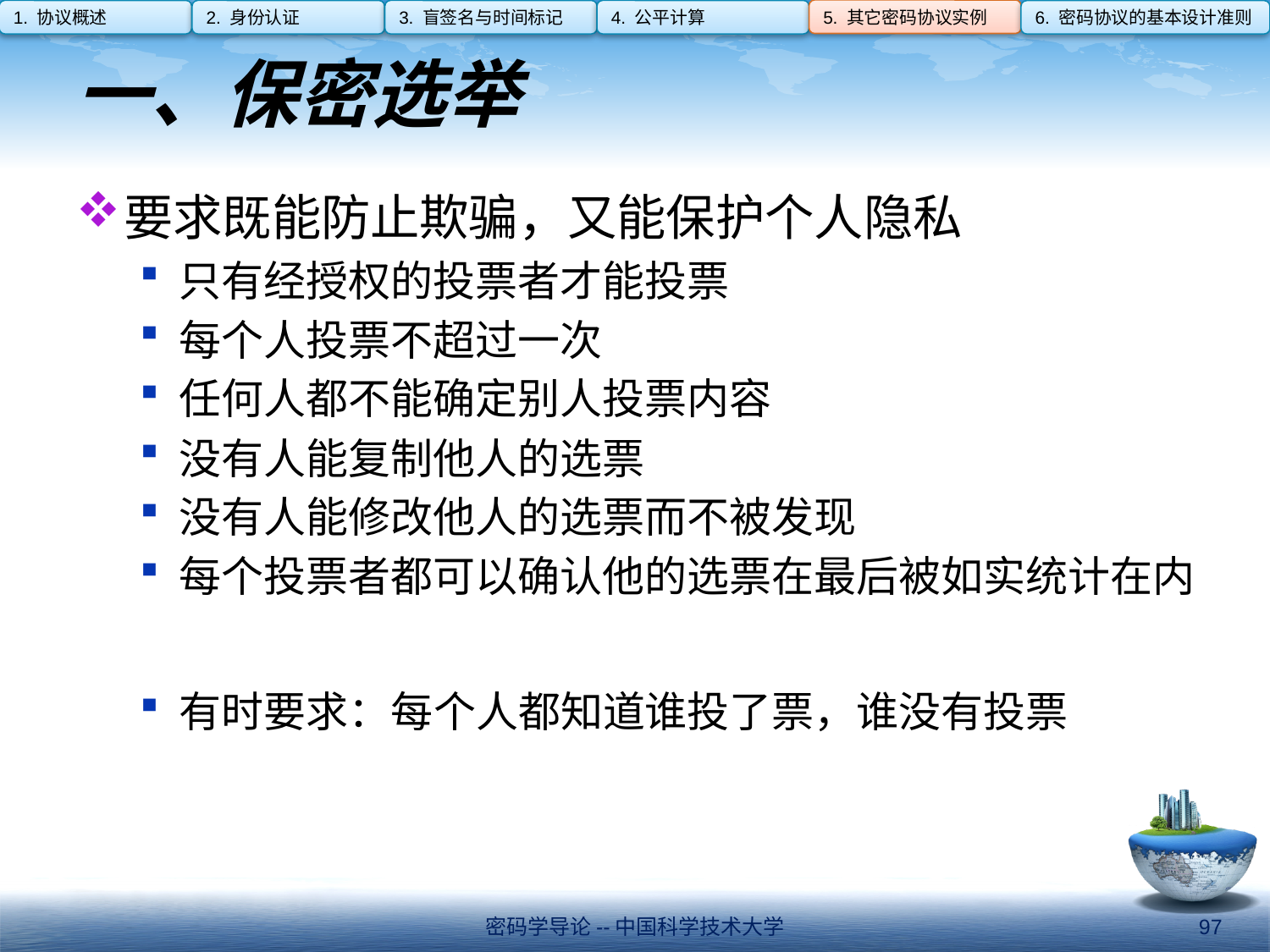

5. 其它密码协议实例
1. 协议概述
2. 身份认证
3. 盲签名与时间标记
4. 公平计算
6. 密码协议的基本设计准则
# 一、保密选举
要求既能防止欺骗，又能保护个人隐私
只有经授权的投票者才能投票
每个人投票不超过一次
任何人都不能确定别人投票内容
没有人能复制他人的选票
没有人能修改他人的选票而不被发现
每个投票者都可以确认他的选票在最后被如实统计在内

有时要求：每个人都知道谁投了票，谁没有投票
密码学导论--中国科学技术大学
97